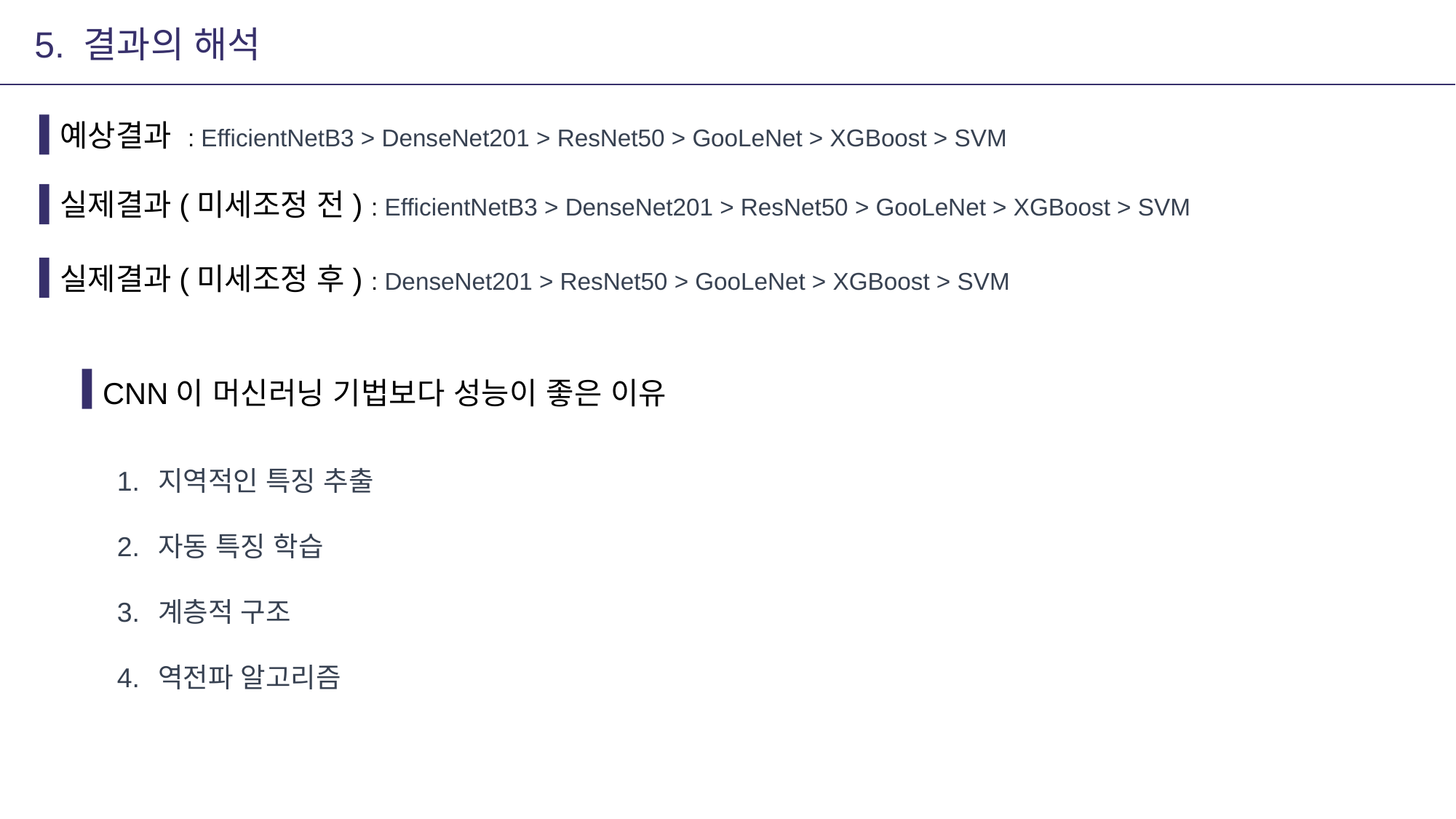

5. 결과의 해석
예상결과 : EfficientNetB3 > DenseNet201 > ResNet50 > GooLeNet > XGBoost > SVM

실제결과(미세조정 전) : EfficientNetB3 > DenseNet201 > ResNet50 > GooLeNet > XGBoost > SVM

실제결과(미세조정 후) : DenseNet201 > ResNet50 > GooLeNet > XGBoost > SVM

CNN이 머신러닝 기법보다 성능이 좋은 이유

지역적인 특징 추출

자동 특징 학습

계층적 구조

역전파 알고리즘